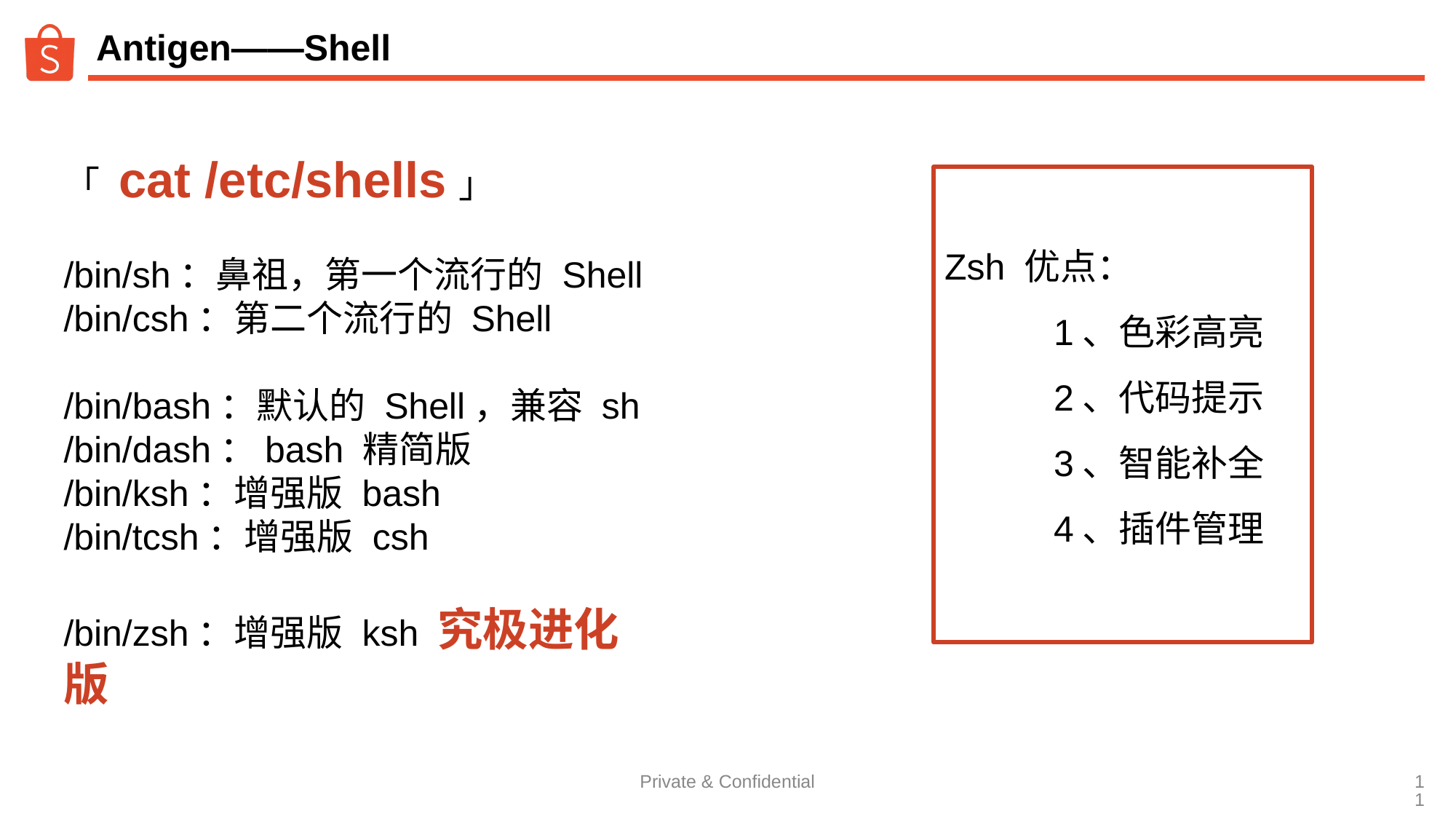

# Antigen——Shell
「 cat /etc/shells」

/bin/sh：鼻祖，第一个流行的 Shell
/bin/csh：第二个流行的 Shell

/bin/bash：默认的 Shell，兼容 sh
/bin/dash：bash 精简版
/bin/ksh：增强版 bash
/bin/tcsh：增强版 csh

/bin/zsh：增强版 ksh 究极进化版

Zsh 优点：
	1、色彩高亮
	2、代码提示
	3、智能补全
	4、插件管理
Private & Confidential
11